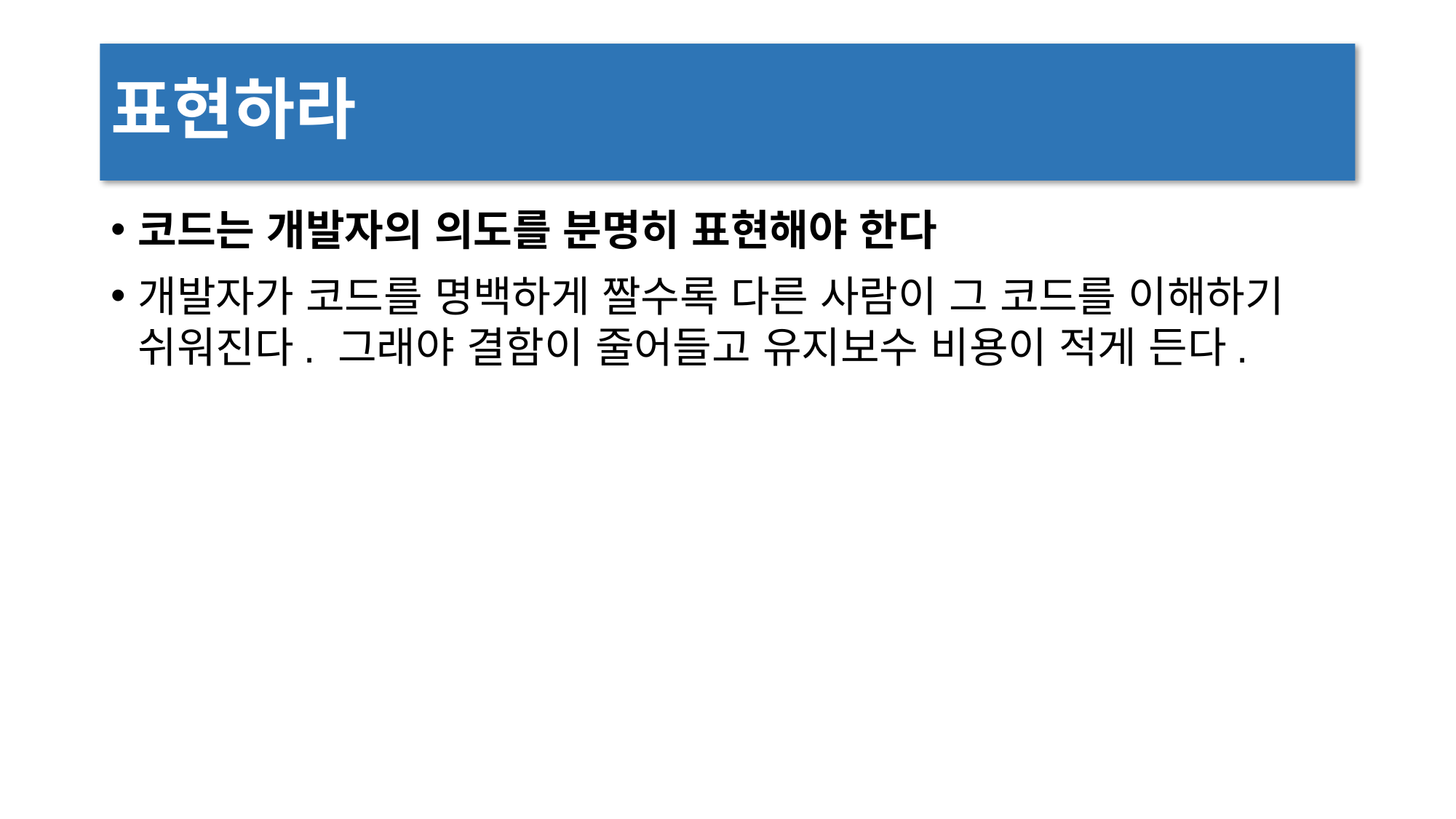

# 표현하라
코드는 개발자의 의도를 분명히 표현해야 한다
개발자가 코드를 명백하게 짤수록 다른 사람이 그 코드를 이해하기 쉬워진다. 그래야 결함이 줄어들고 유지보수 비용이 적게 든다.